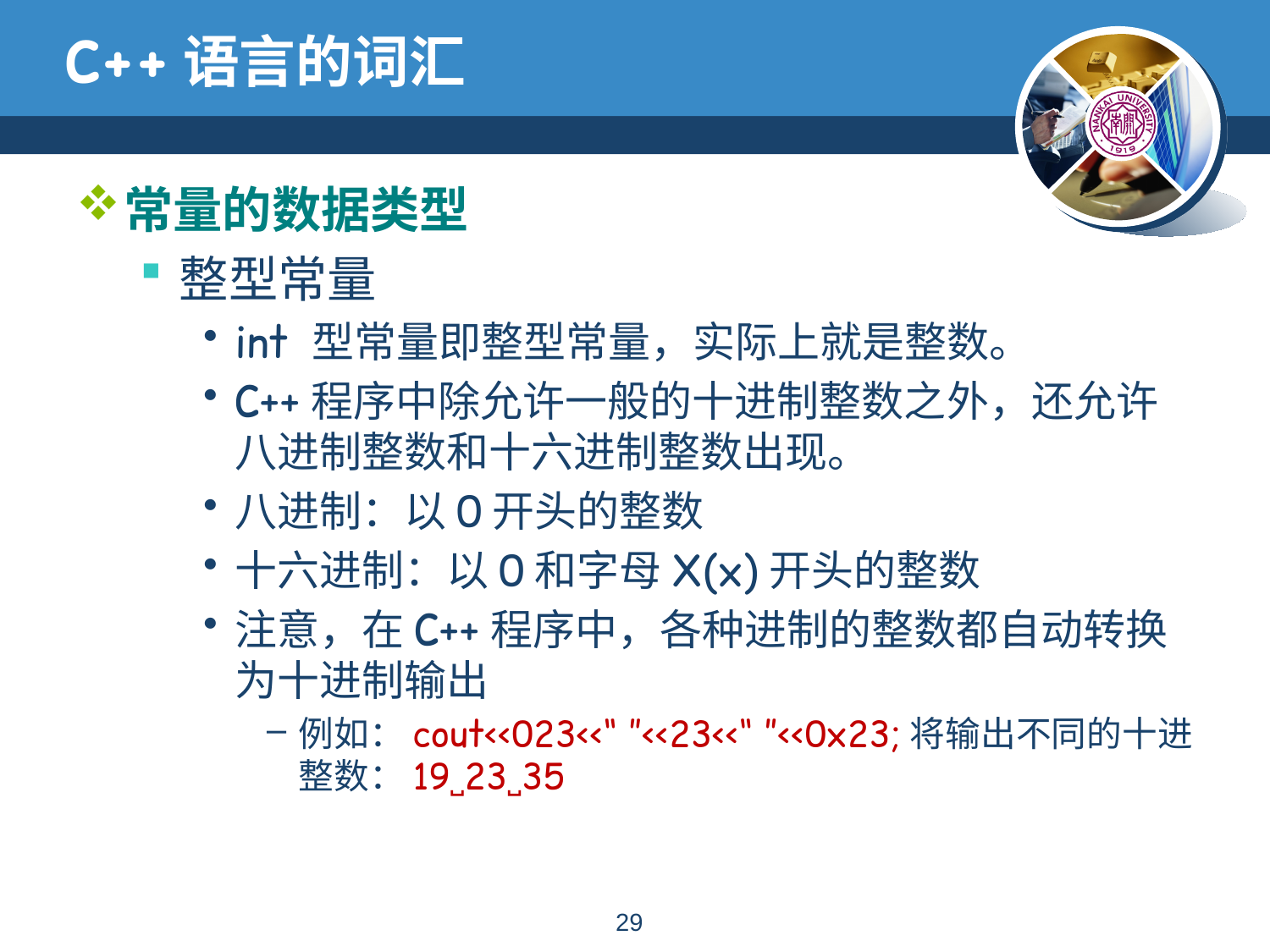

# C++语言的词汇
常量的数据类型
整型常量
int 型常量即整型常量，实际上就是整数。
C++程序中除允许一般的十进制整数之外，还允许八进制整数和十六进制整数出现。
八进制：以0开头的整数
十六进制：以0和字母X(x)开头的整数
注意，在C++程序中，各种进制的整数都自动转换为十进制输出
例如：cout<<023<<“ ”<<23<<“ ”<<0x23;将输出不同的十进整数：19˽23˽35

29